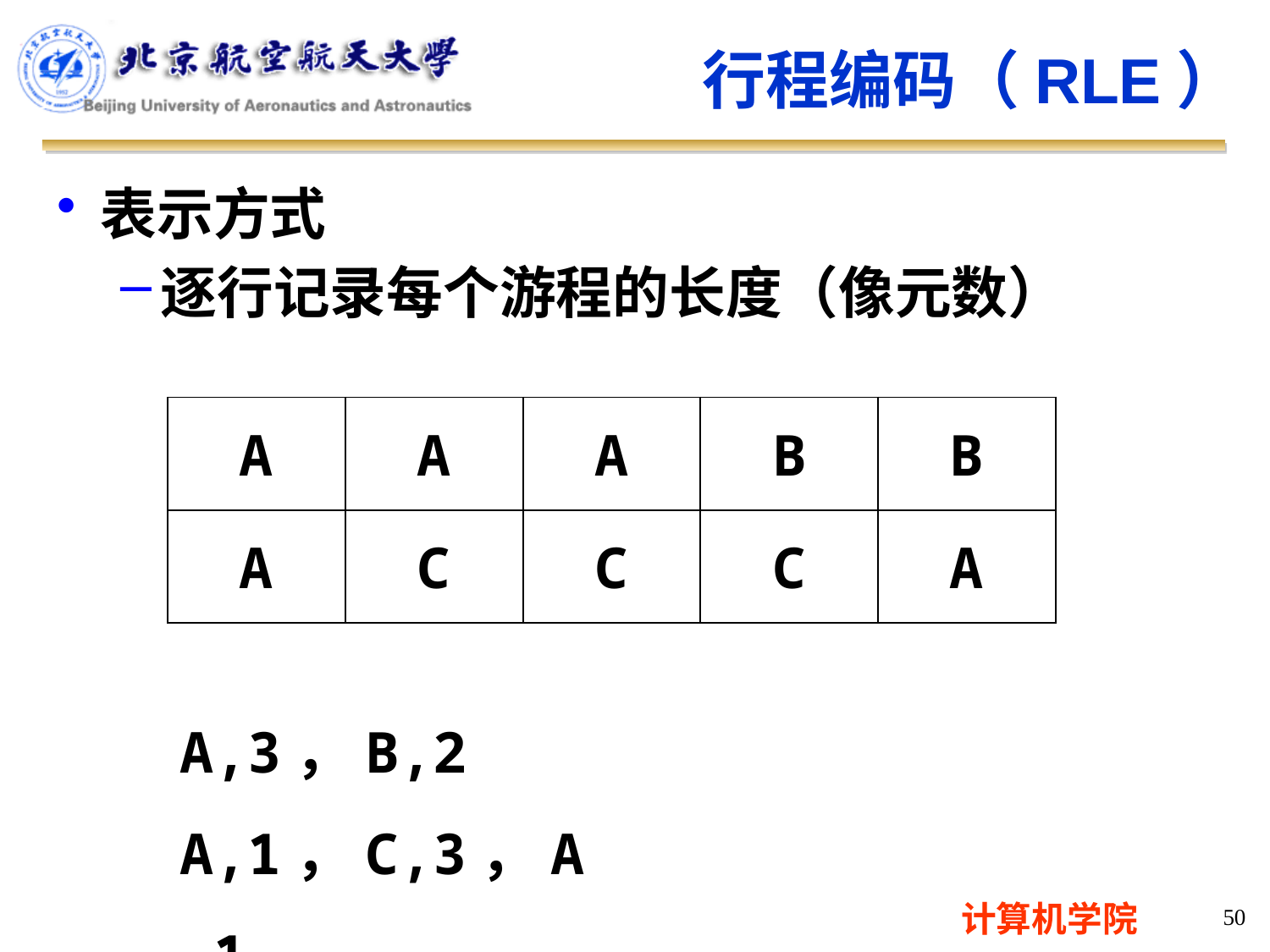

行程编码（RLE）
表示方式
逐行记录每个游程的长度（像元数）

| A | A | A | B | B |
| --- | --- | --- | --- | --- |
| A | C | C | C | A |
A,3，B,2
A,1，C,3，A,1
50